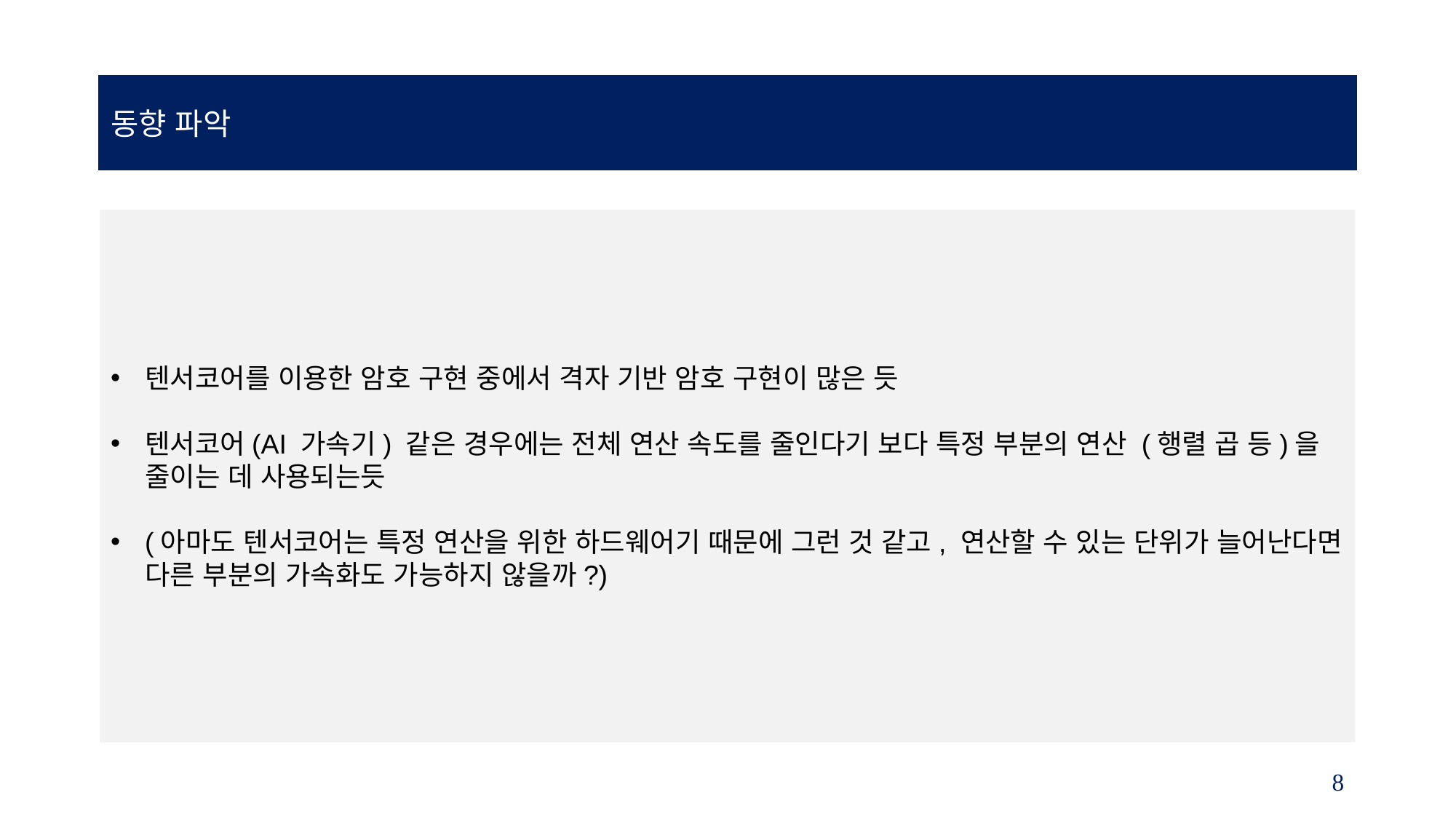

동향 파악
텐서코어를 이용한 암호 구현 중에서 격자 기반 암호 구현이 많은 듯

텐서코어(AI 가속기) 같은 경우에는 전체 연산 속도를 줄인다기 보다 특정 부분의 연산 (행렬 곱 등)을 줄이는 데 사용되는듯

(아마도 텐서코어는 특정 연산을 위한 하드웨어기 때문에 그런 것 같고, 연산할 수 있는 단위가 늘어난다면 다른 부분의 가속화도 가능하지 않을까?)
8